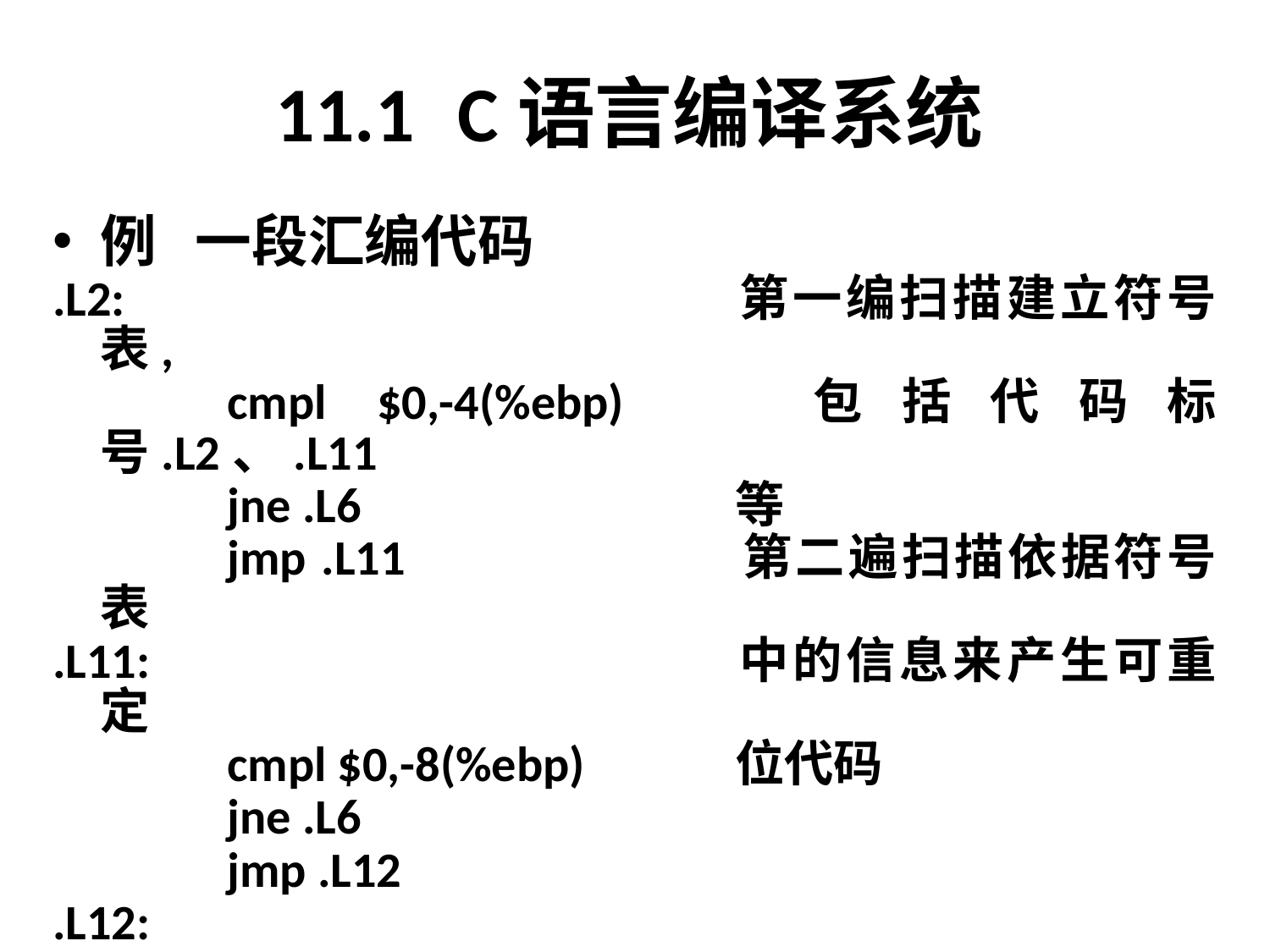

# 11.1  C语言编译系统
例   一段汇编代码
.L2:					第一编扫描建立符号表,
		cmpl $0,-4(%ebp)		包括代码标号.L2、.L11
		jne .L6			等
		jmp .L11			第二遍扫描依据符号表
.L11:					中的信息来产生可重定
		cmpl $0,-8(%ebp)		位代码
		jne .L6
		jmp .L12
.L12:
		jmp .L5
		.p2align 4,,7
.L6: